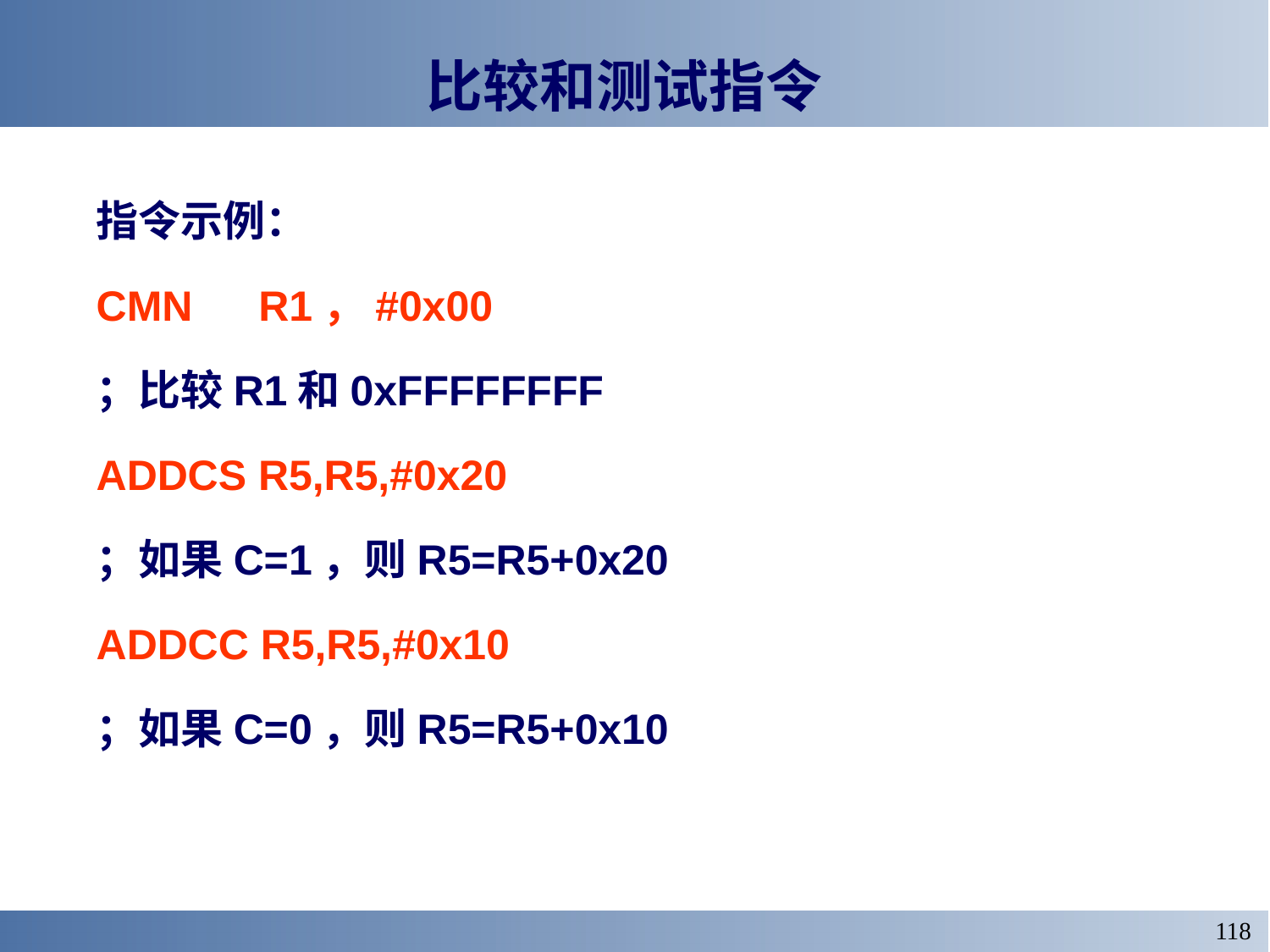

# 比较和测试指令
指令示例：
CMN	R1，#0x00
；比较R1和0xFFFFFFFF
ADDCS R5,R5,#0x20
；如果C=1，则R5=R5+0x20
ADDCC R5,R5,#0x10
；如果C=0，则R5=R5+0x10